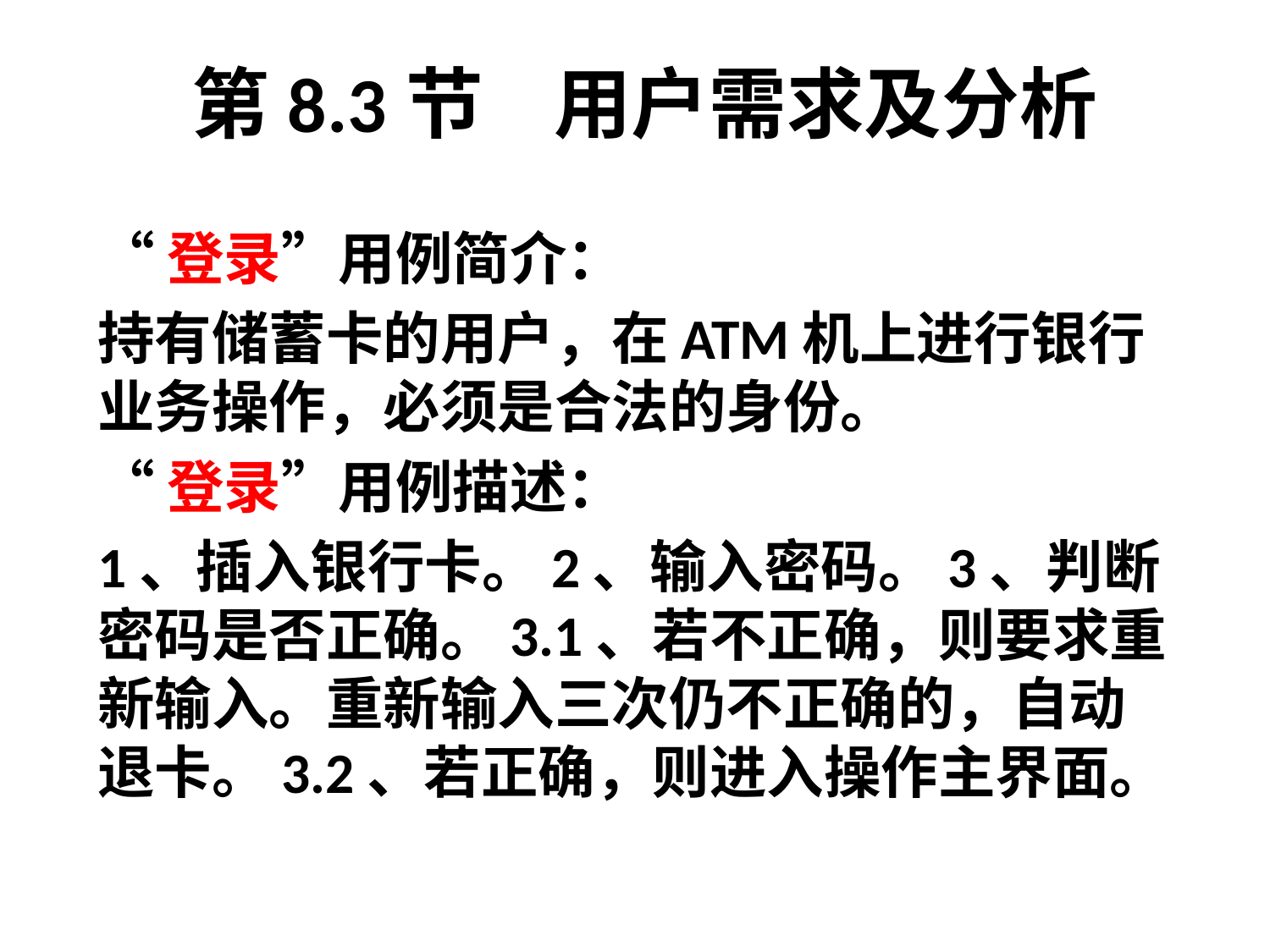

# 第8.3节    用户需求及分析
“登录”用例简介：
持有储蓄卡的用户，在ATM机上进行银行业务操作，必须是合法的身份。
“登录”用例描述：
1、插入银行卡。2、输入密码。3、判断密码是否正确。3.1、若不正确，则要求重新输入。重新输入三次仍不正确的，自动退卡。3.2、若正确，则进入操作主界面。